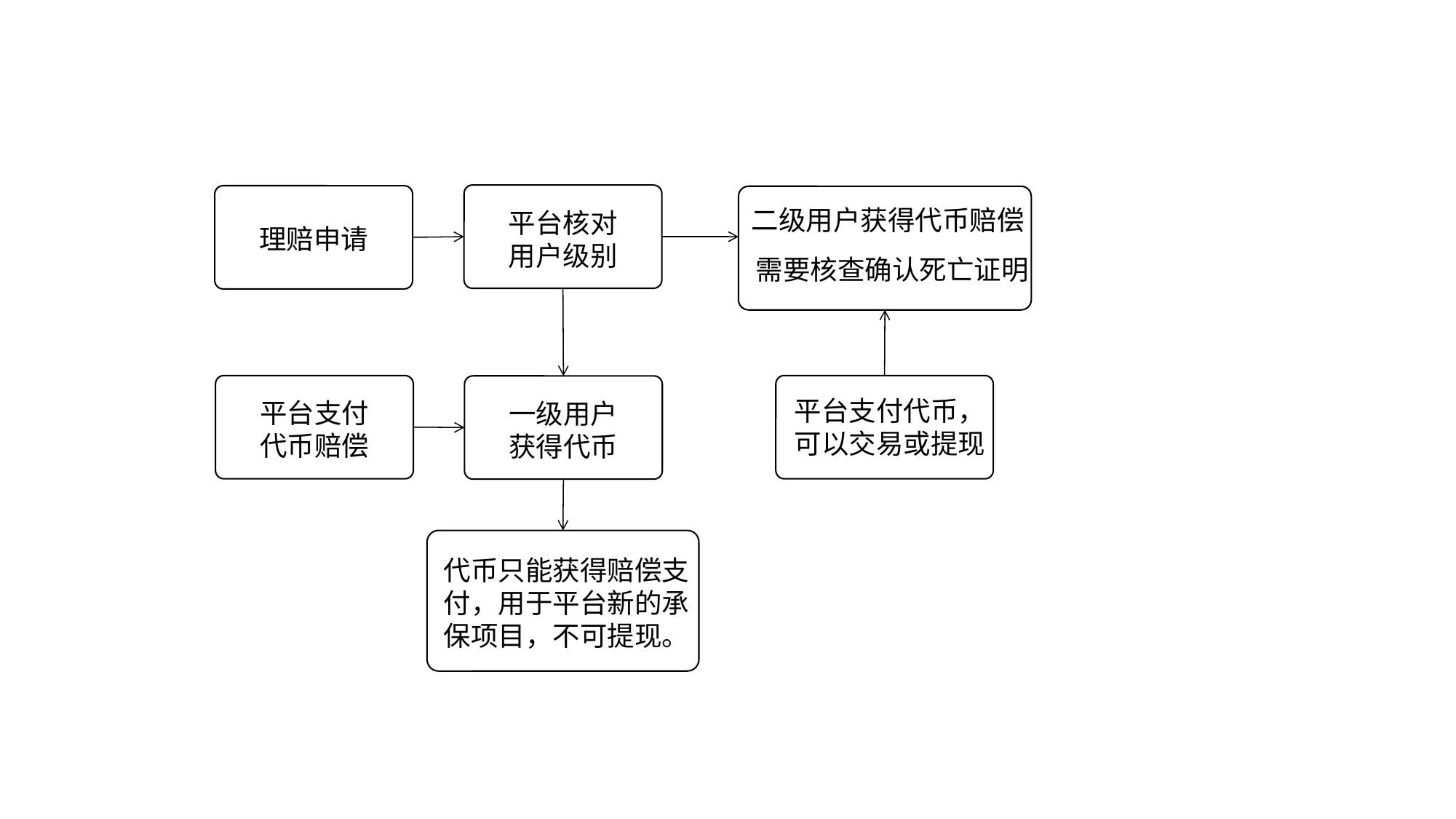

二级用户获得代币赔偿
平台核对用户级别
理赔申请
需要核查确认死亡证明

平台支付代币，可以交易或提现
平台支付代币赔偿
一级用户获得代币

代币只能获得赔偿支付，用于平台新的承保项目，不可提现。